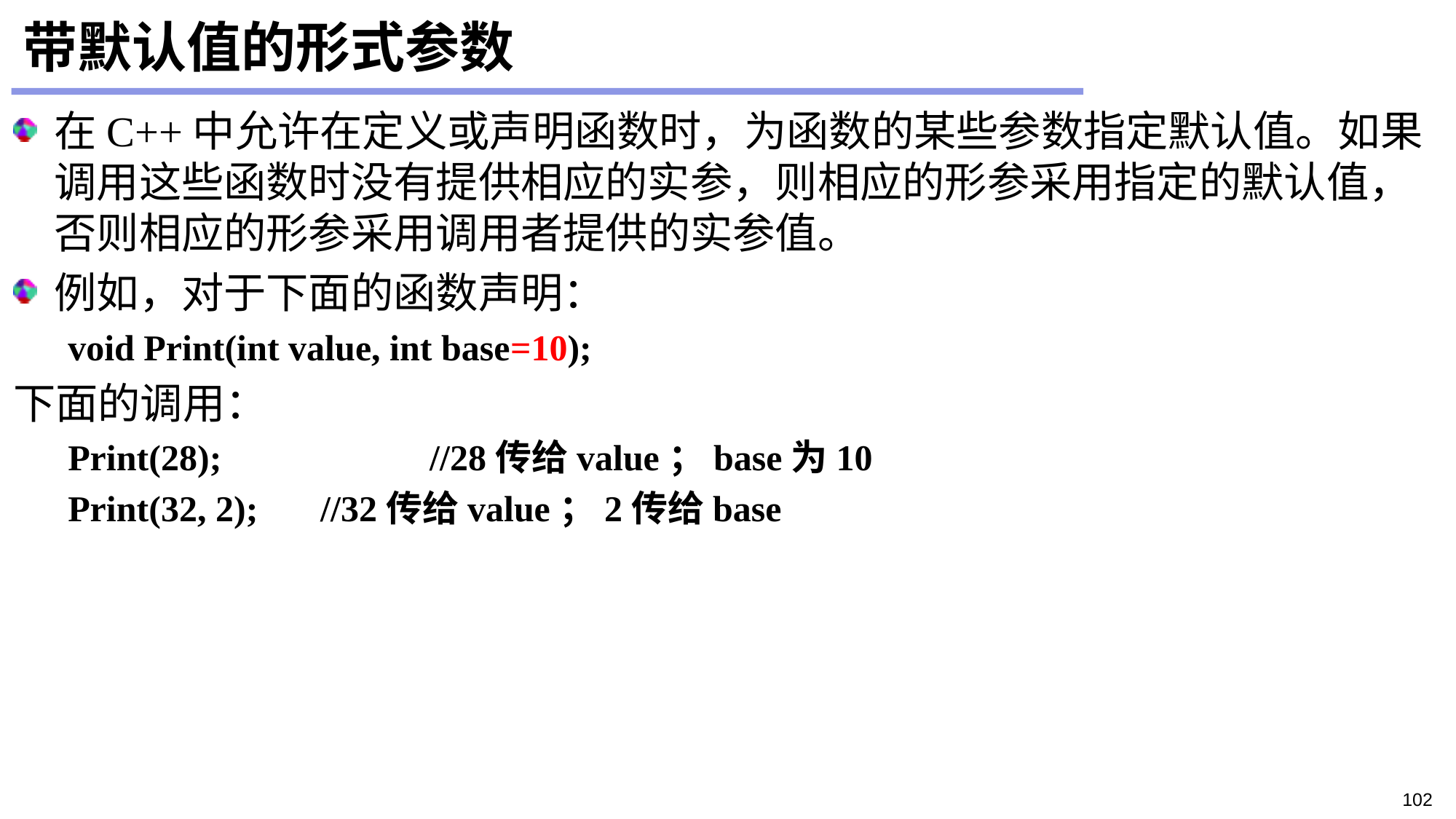

# 带默认值的形式参数
在C++中允许在定义或声明函数时，为函数的某些参数指定默认值。如果调用这些函数时没有提供相应的实参，则相应的形参采用指定的默认值，否则相应的形参采用调用者提供的实参值。
例如，对于下面的函数声明：
void Print(int value, int base=10);
下面的调用：
Print(28); 		//28传给value；base为10
Print(32, 2);	//32传给value；2传给base
102